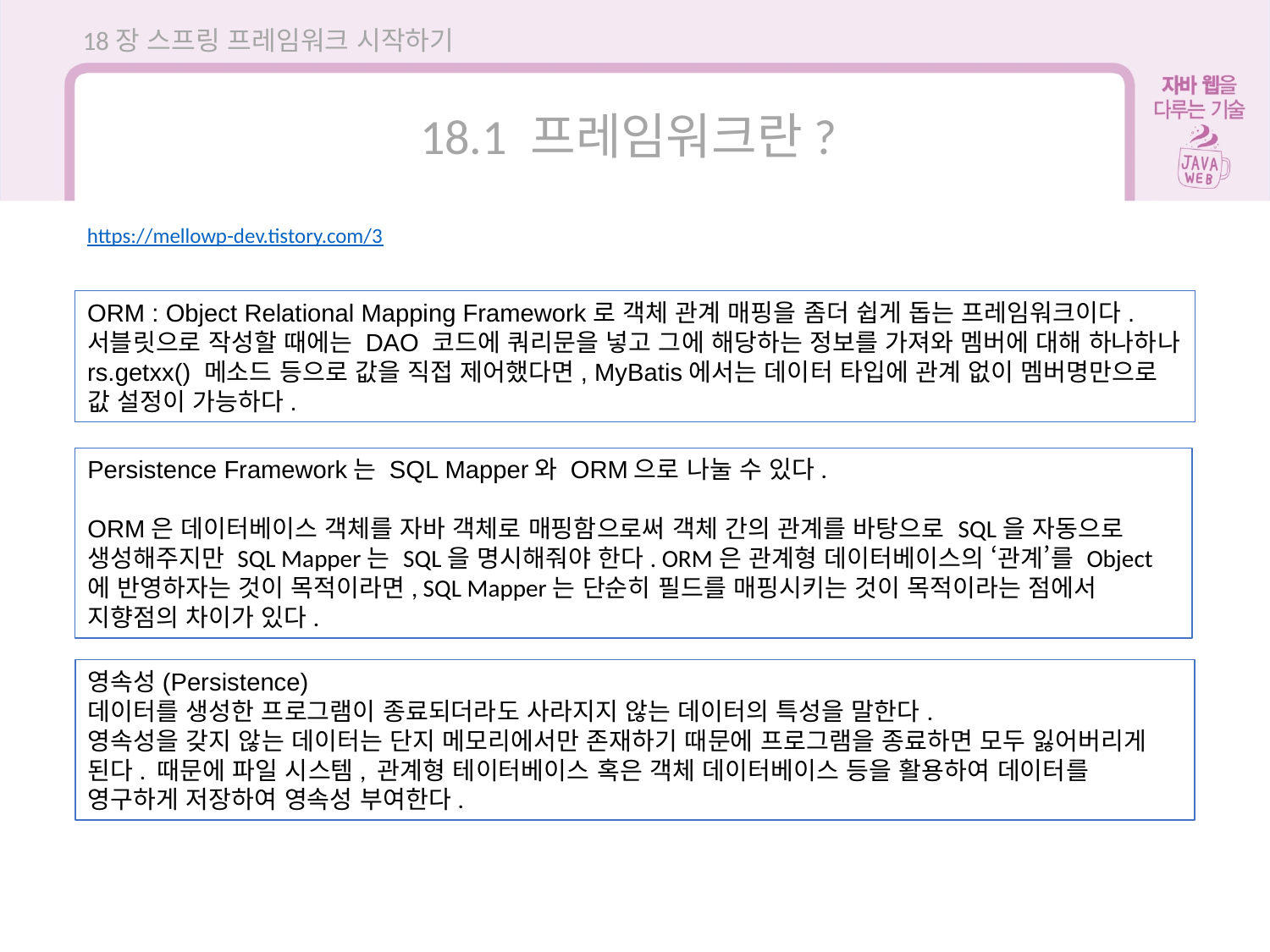

18장 스프링 프레임워크 시작하기
18.1 프레임워크란?
https://mellowp-dev.tistory.com/3
ORM : Object Relational Mapping Framework로 객체 관계 매핑을 좀더 쉽게 돕는 프레임워크이다.
서블릿으로 작성할 때에는 DAO 코드에 쿼리문을 넣고 그에 해당하는 정보를 가져와 멤버에 대해 하나하나 rs.getxx() 메소드 등으로 값을 직접 제어했다면, MyBatis에서는 데이터 타입에 관계 없이 멤버명만으로 값 설정이 가능하다.
Persistence Framework는 SQL Mapper와 ORM으로 나눌 수 있다.

ORM은 데이터베이스 객체를 자바 객체로 매핑함으로써 객체 간의 관계를 바탕으로 SQL을 자동으로 생성해주지만 SQL Mapper는 SQL을 명시해줘야 한다. ORM은 관계형 데이터베이스의 ‘관계’를 Object에 반영하자는 것이 목적이라면, SQL Mapper는 단순히 필드를 매핑시키는 것이 목적이라는 점에서 지향점의 차이가 있다.
영속성(Persistence)
데이터를 생성한 프로그램이 종료되더라도 사라지지 않는 데이터의 특성을 말한다.
영속성을 갖지 않는 데이터는 단지 메모리에서만 존재하기 때문에 프로그램을 종료하면 모두 잃어버리게 된다. 때문에 파일 시스템, 관계형 테이터베이스 혹은 객체 데이터베이스 등을 활용하여 데이터를 영구하게 저장하여 영속성 부여한다.